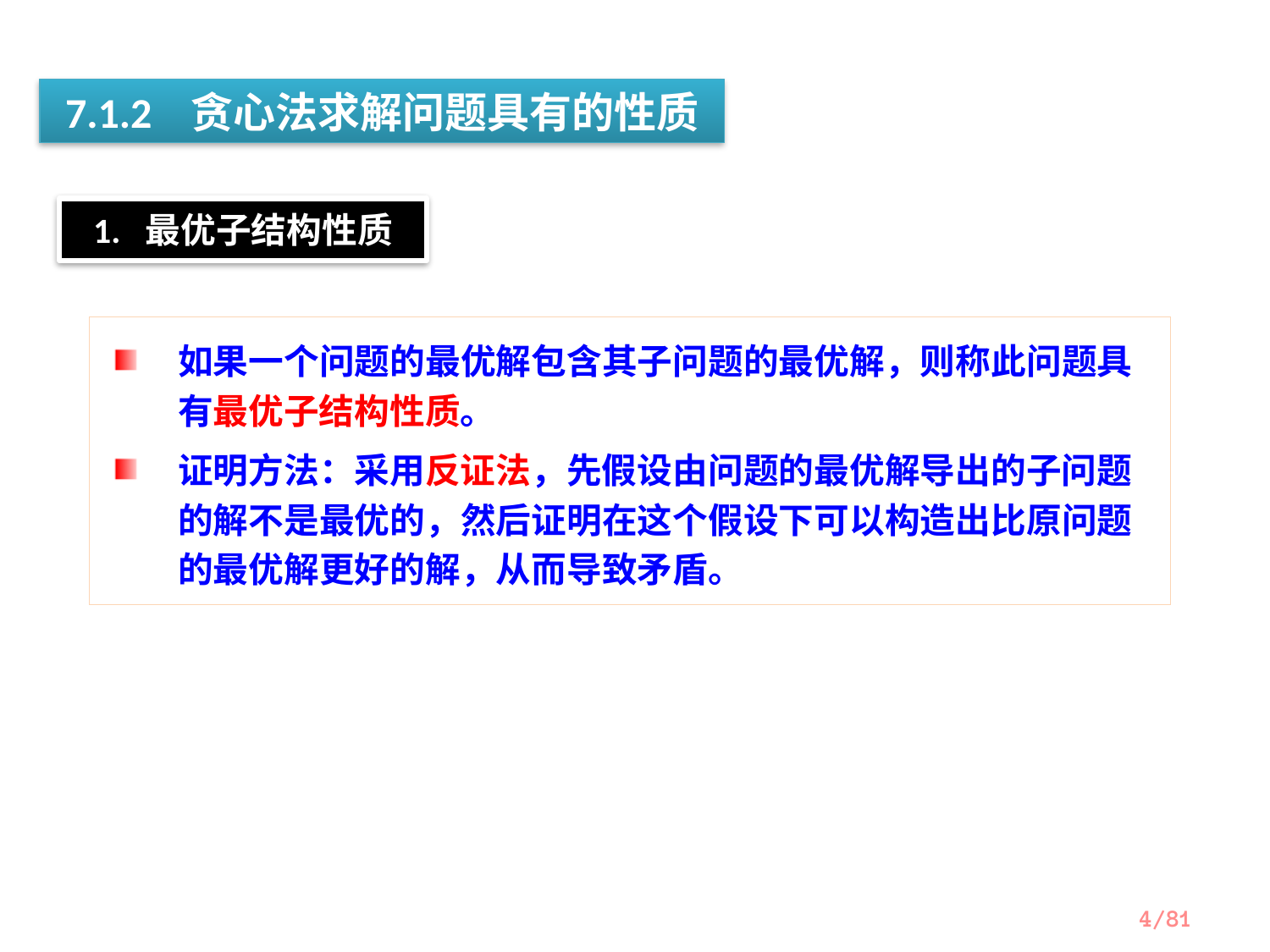

7.1.2   贪心法求解问题具有的性质
1.  最优子结构性质
如果一个问题的最优解包含其子问题的最优解，则称此问题具有最优子结构性质。
证明方法：采用反证法，先假设由问题的最优解导出的子问题的解不是最优的，然后证明在这个假设下可以构造出比原问题的最优解更好的解，从而导致矛盾。
4/81